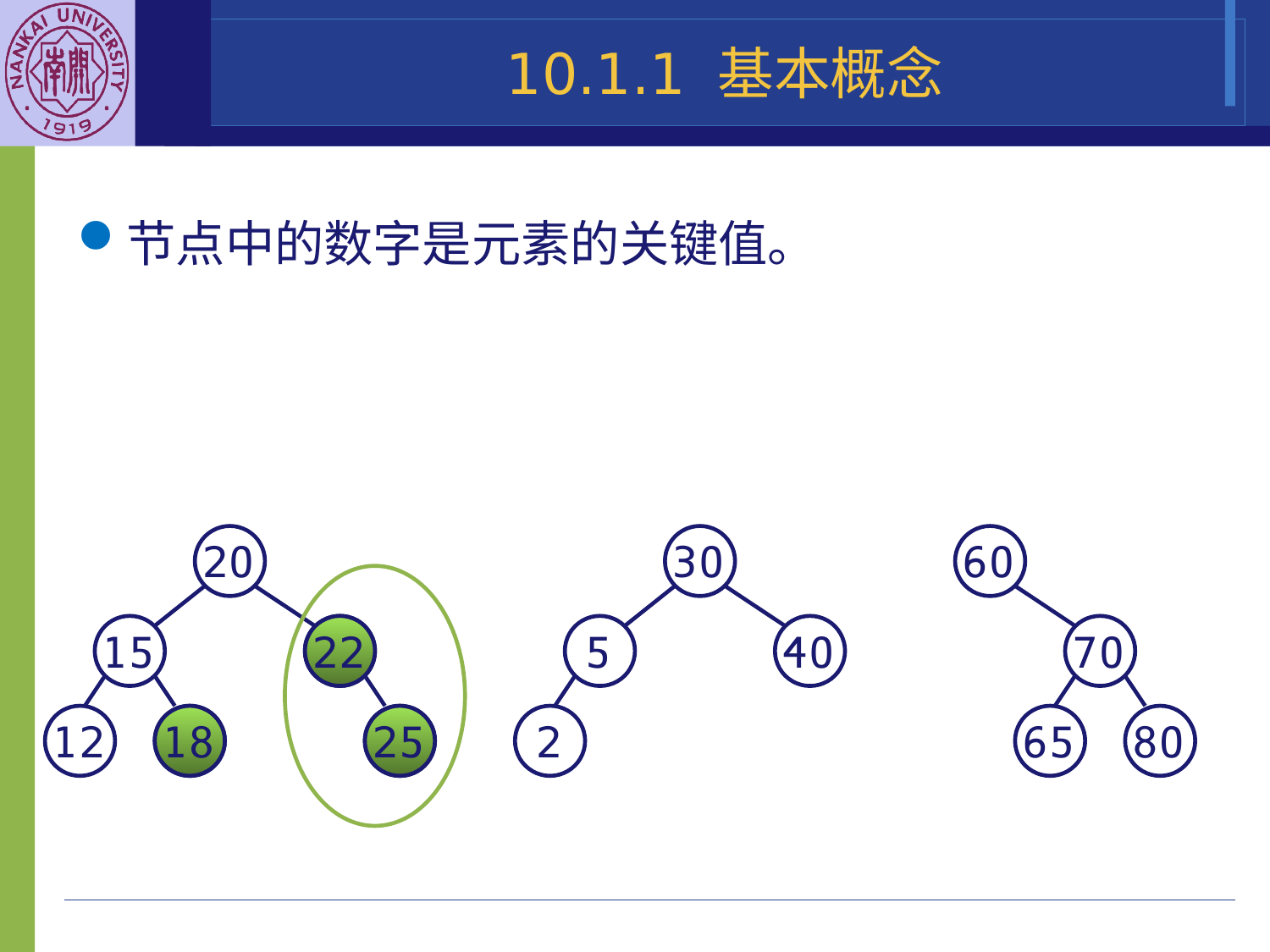

10.1.1 基本概念
节点中的数字是元素的关键值。
20
30
60

15
25
22
5
40
70

12
10
18
22
25
2
65
80
3